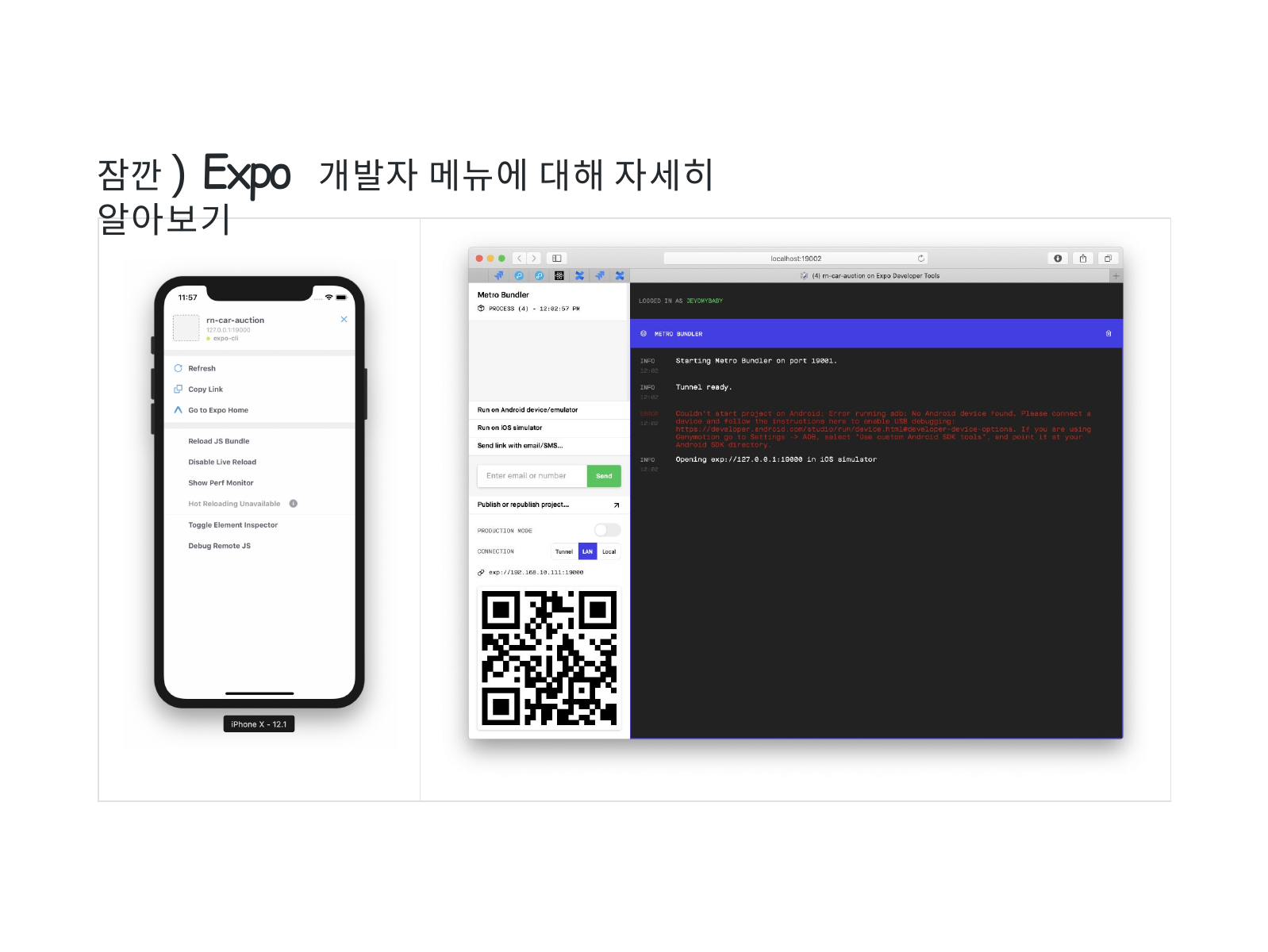

# 잠깐) Expo 개발자 메뉴에 대해 자세히 알아보기